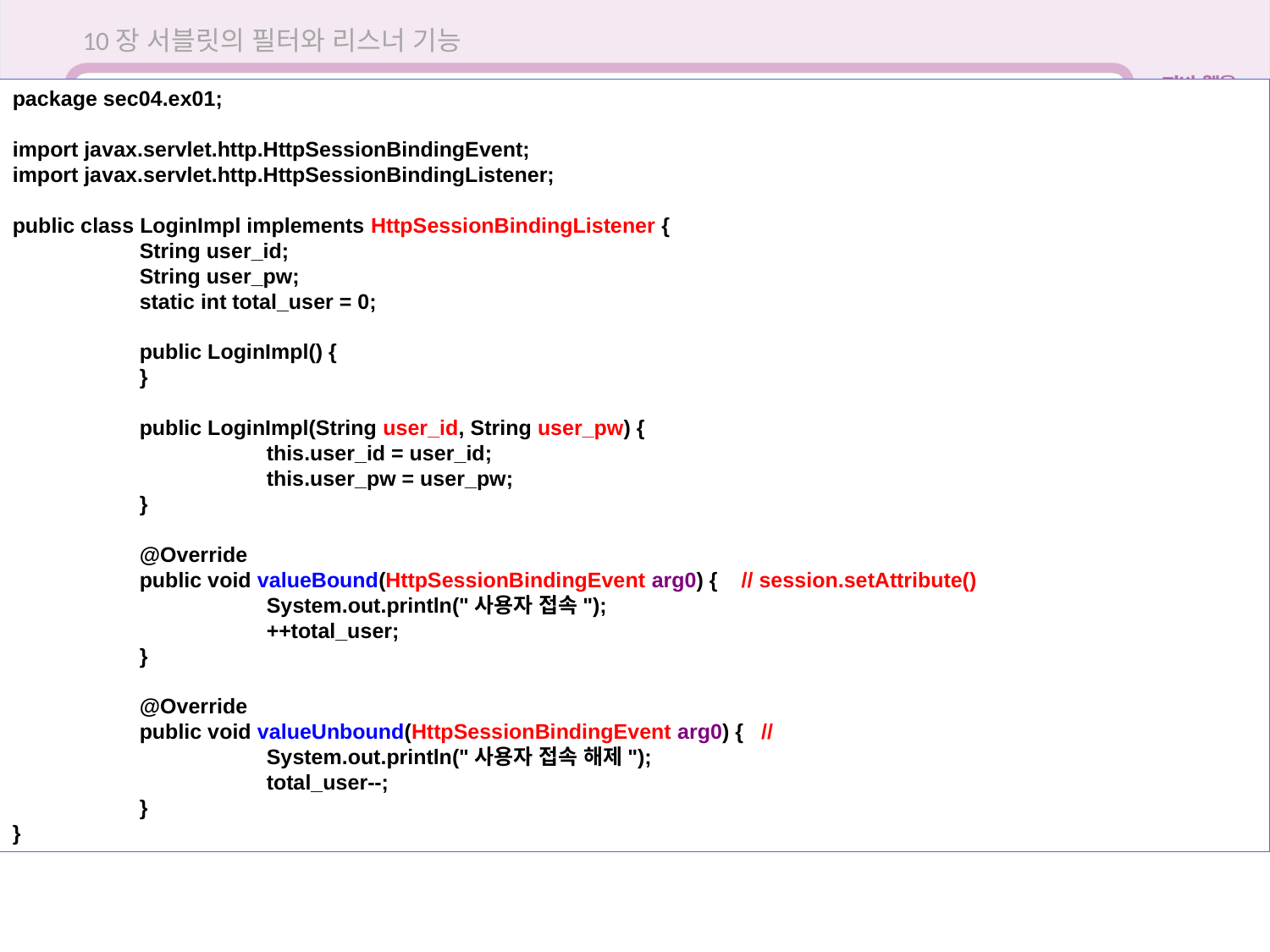

10장 서블릿의 필터와 리스너 기능
package sec04.ex01;

import javax.servlet.http.HttpSessionBindingEvent;
import javax.servlet.http.HttpSessionBindingListener;

public class LoginImpl implements HttpSessionBindingListener {
	String user_id;
	String user_pw;
	static int total_user = 0;

	public LoginImpl() {
	}

	public LoginImpl(String user_id, String user_pw) {
		this.user_id = user_id;
		this.user_pw = user_pw;
	}

	@Override
	public void valueBound(HttpSessionBindingEvent arg0) {    // session.setAttribute()
		System.out.println("사용자 접속");
		++total_user;
	}

	@Override
	public void valueUnbound(HttpSessionBindingEvent arg0) {   //
		System.out.println("사용자 접속 해제");
		total_user--;
	}
}
10.4 여러 가지 서블릿 관련 Listener API